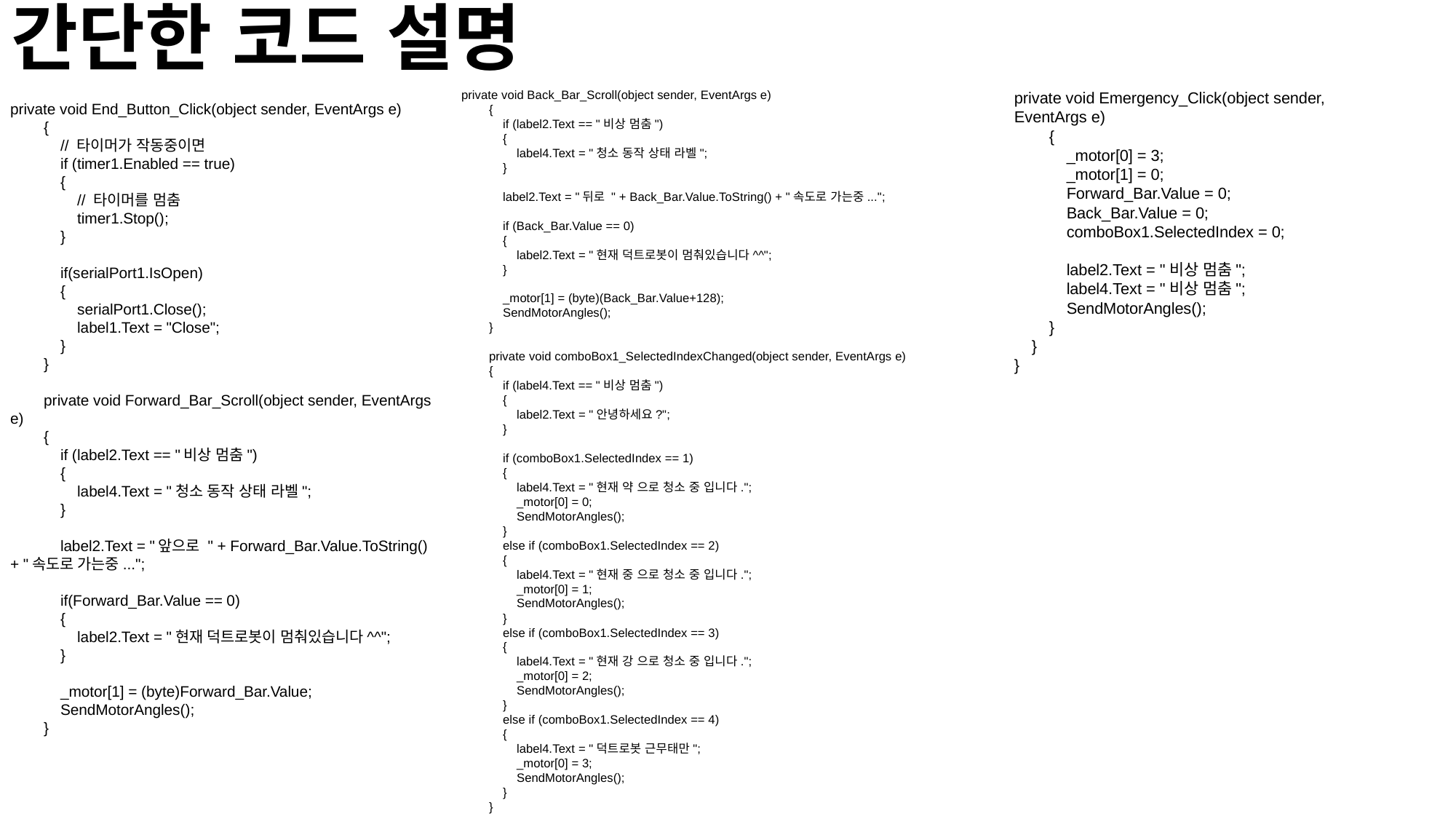

# 간단한 코드 설명
private void Back_Bar_Scroll(object sender, EventArgs e)
        {
            if (label2.Text == "비상 멈춤")
            {
                label4.Text = "청소 동작 상태 라벨";
            }

            label2.Text = "뒤로 " + Back_Bar.Value.ToString() + "속도로 가는중...";

            if (Back_Bar.Value == 0)
            {
                label2.Text = "현재 덕트로봇이 멈춰있습니다^^";
            }

            _motor[1] = (byte)(Back_Bar.Value+128);
            SendMotorAngles();
        }

        private void comboBox1_SelectedIndexChanged(object sender, EventArgs e)
        {
            if (label4.Text == "비상 멈춤")
            {
                label2.Text = "안녕하세요?";
            }

            if (comboBox1.SelectedIndex == 1)
            {
                label4.Text = "현재 약 으로 청소 중 입니다.";
                _motor[0] = 0;
                SendMotorAngles();
            }
            else if (comboBox1.SelectedIndex == 2)
            {
                label4.Text = "현재 중 으로 청소 중 입니다.";
                _motor[0] = 1;
                SendMotorAngles();
            }
            else if (comboBox1.SelectedIndex == 3)
            {
                label4.Text = "현재 강 으로 청소 중 입니다.";
                _motor[0] = 2;
                SendMotorAngles();
            }
            else if (comboBox1.SelectedIndex == 4)
            {
                label4.Text = "덕트로봇 근무태만";
                _motor[0] = 3;
                SendMotorAngles();
            }
        }
private void Emergency_Click(object sender, EventArgs e)
        {
            _motor[0] = 3;
            _motor[1] = 0;
            Forward_Bar.Value = 0;
            Back_Bar.Value = 0;
            comboBox1.SelectedIndex = 0;

            label2.Text = "비상 멈춤";
            label4.Text = "비상 멈춤";
            SendMotorAngles();
        }
    }
}
private void End_Button_Click(object sender, EventArgs e)
        {
            // 타이머가 작동중이면
            if (timer1.Enabled == true)
            {
                // 타이머를 멈춤
                timer1.Stop();
            }

            if(serialPort1.IsOpen)
            {
                serialPort1.Close();
                label1.Text = "Close";
            }
        }

        private void Forward_Bar_Scroll(object sender, EventArgs e)
        {
            if (label2.Text == "비상 멈춤")
            {
                label4.Text = "청소 동작 상태 라벨";
            }

            label2.Text = "앞으로 " + Forward_Bar.Value.ToString() + "속도로 가는중...";

            if(Forward_Bar.Value == 0)
            {
                label2.Text = "현재 덕트로봇이 멈춰있습니다^^";
            }

            _motor[1] = (byte)Forward_Bar.Value;
            SendMotorAngles();
        }